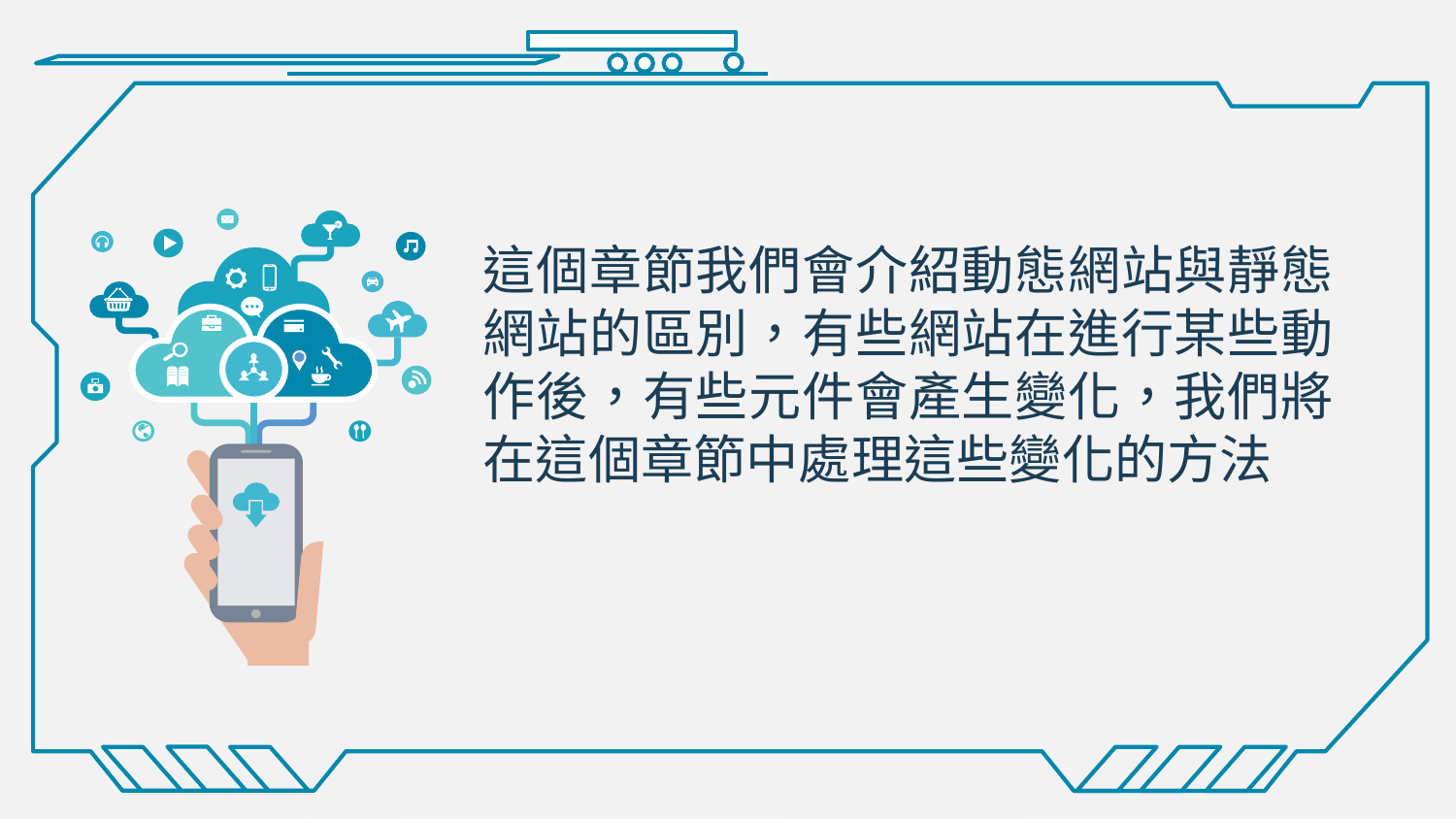

這個章節我們會介紹動態網站與靜態網站的區別，有些網站在進行某些動作後，有些元件會產生變化，我們將在這個章節中處理這些變化的方法